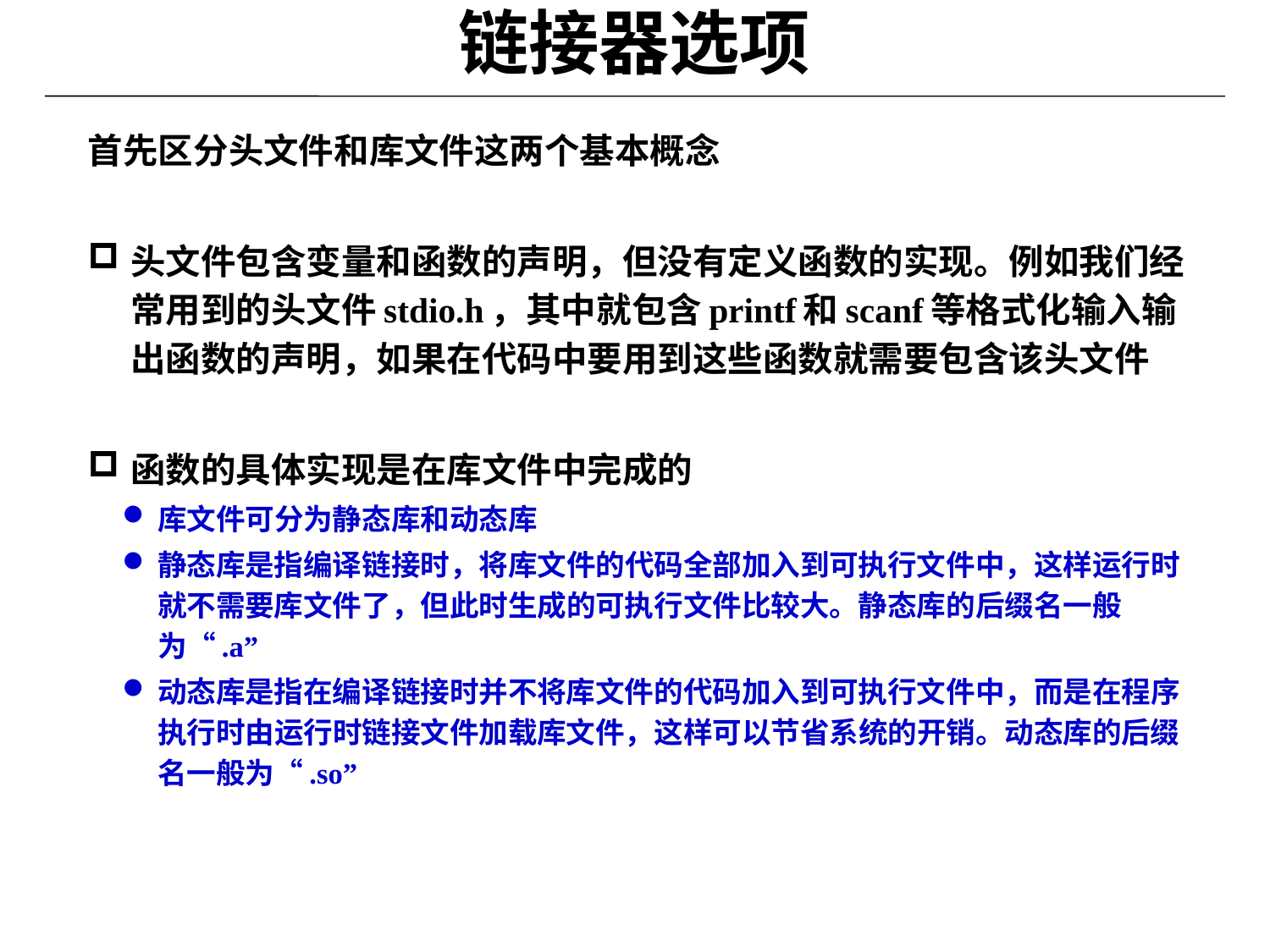

# 链接器选项
首先区分头文件和库文件这两个基本概念

头文件包含变量和函数的声明，但没有定义函数的实现。例如我们经常用到的头文件stdio.h，其中就包含printf和scanf等格式化输入输出函数的声明，如果在代码中要用到这些函数就需要包含该头文件

函数的具体实现是在库文件中完成的
库文件可分为静态库和动态库
静态库是指编译链接时，将库文件的代码全部加入到可执行文件中，这样运行时就不需要库文件了，但此时生成的可执行文件比较大。静态库的后缀名一般为“.a”
动态库是指在编译链接时并不将库文件的代码加入到可执行文件中，而是在程序执行时由运行时链接文件加载库文件，这样可以节省系统的开销。动态库的后缀名一般为“.so”